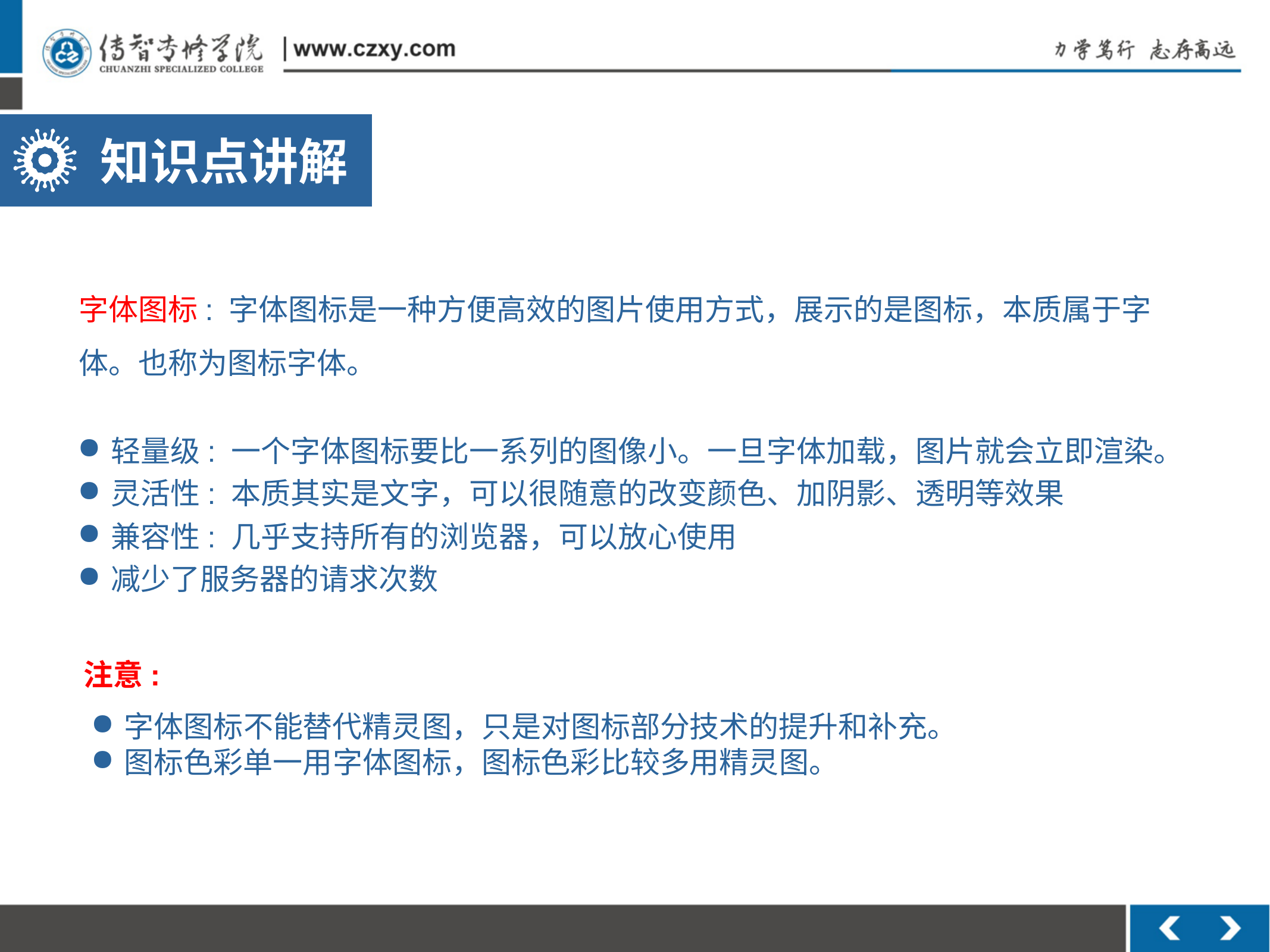

知识点讲解
字体图标: 字体图标是一种方便高效的图片使用方式，展示的是图标，本质属于字体。也称为图标字体。
轻量级: 一个字体图标要比一系列的图像小。一旦字体加载，图片就会立即渲染。
灵活性: 本质其实是文字，可以很随意的改变颜色、加阴影、透明等效果
兼容性: 几乎支持所有的浏览器，可以放心使用
减少了服务器的请求次数
注意:
字体图标不能替代精灵图，只是对图标部分技术的提升和补充。
图标色彩单一用字体图标，图标色彩比较多用精灵图。